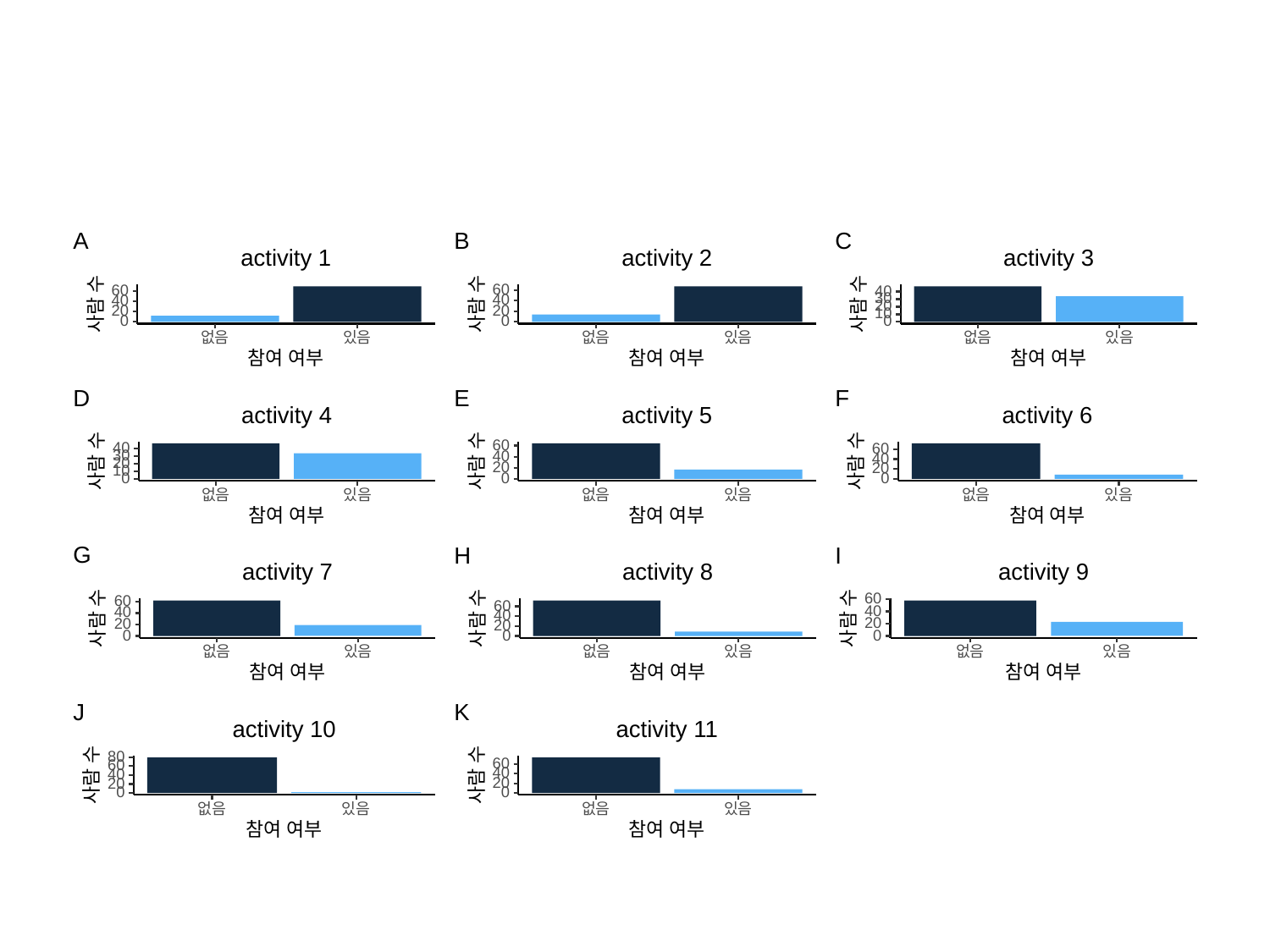

C
A
B
activity 1
activity 2
activity 3
60

60
40

30
40
40

사람 수
사람 수
사람 수

20

20
20

10

0
0
0

없음
있음
없음
있음
없음
있음
참여 여부
참여 여부
참여 여부

D
E
F
activity 6
activity 4
activity 5
60

40

60

30
40

40
사람 수
사람 수
사람 수

20

20
20

10

0
0
0

없음
있음
없음
있음
없음
있음
참여 여부
참여 여부
참여 여부

G
H
I
activity 8
activity 9
activity 7
60
60

60

40

40
40

사람 수
사람 수
사람 수

20
20
20

0
0
0

없음
있음
없음
있음
없음
있음
참여 여부
참여 여부
참여 여부

J
K
activity 10
activity 11
80

60
60

40
사람 수
사람 수
40

20
20

0
0

없음
있음
없음
있음
참여 여부
참여 여부